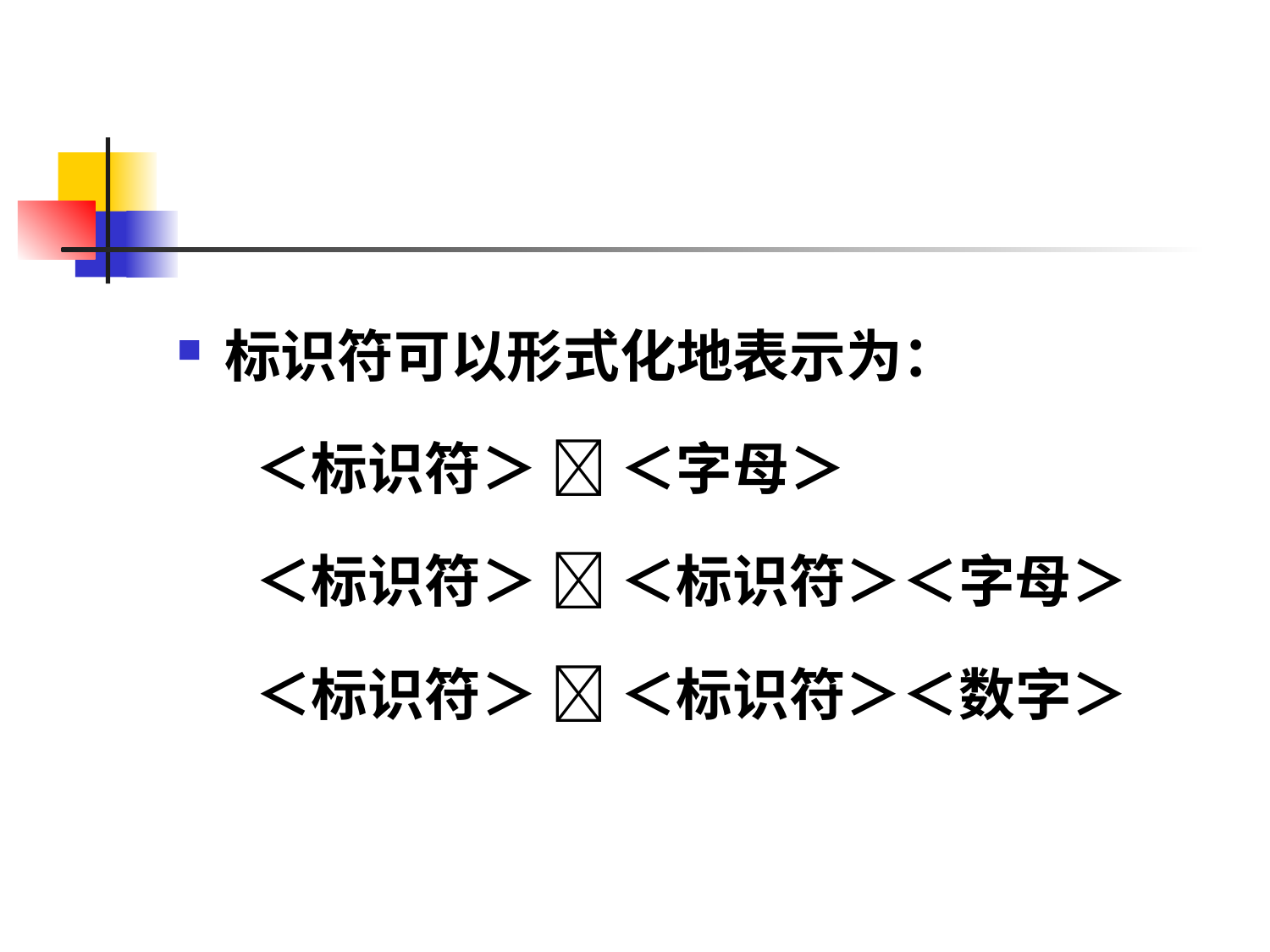

#
标识符可以形式化地表示为：
     ＜标识符＞ → ＜字母＞
     ＜标识符＞ → ＜标识符＞＜字母＞
     ＜标识符＞ → ＜标识符＞＜数字＞